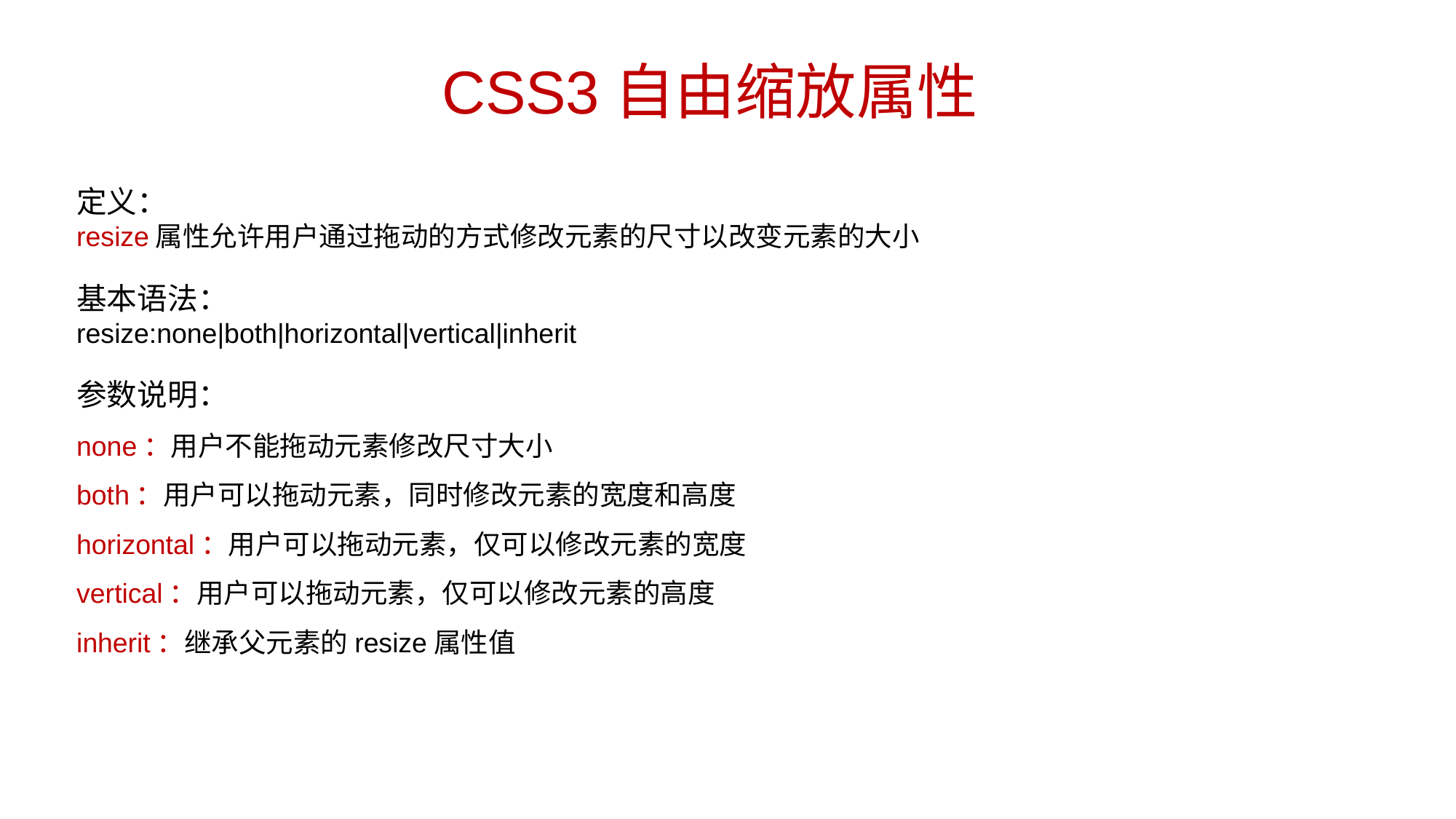

CSS3自由缩放属性
定义：
resize属性允许用户通过拖动的方式修改元素的尺寸以改变元素的大小
基本语法：
resize:none|both|horizontal|vertical|inherit
参数说明：
none：用户不能拖动元素修改尺寸大小
both：用户可以拖动元素，同时修改元素的宽度和高度
horizontal：用户可以拖动元素，仅可以修改元素的宽度
vertical：用户可以拖动元素，仅可以修改元素的高度
inherit：继承父元素的resize属性值